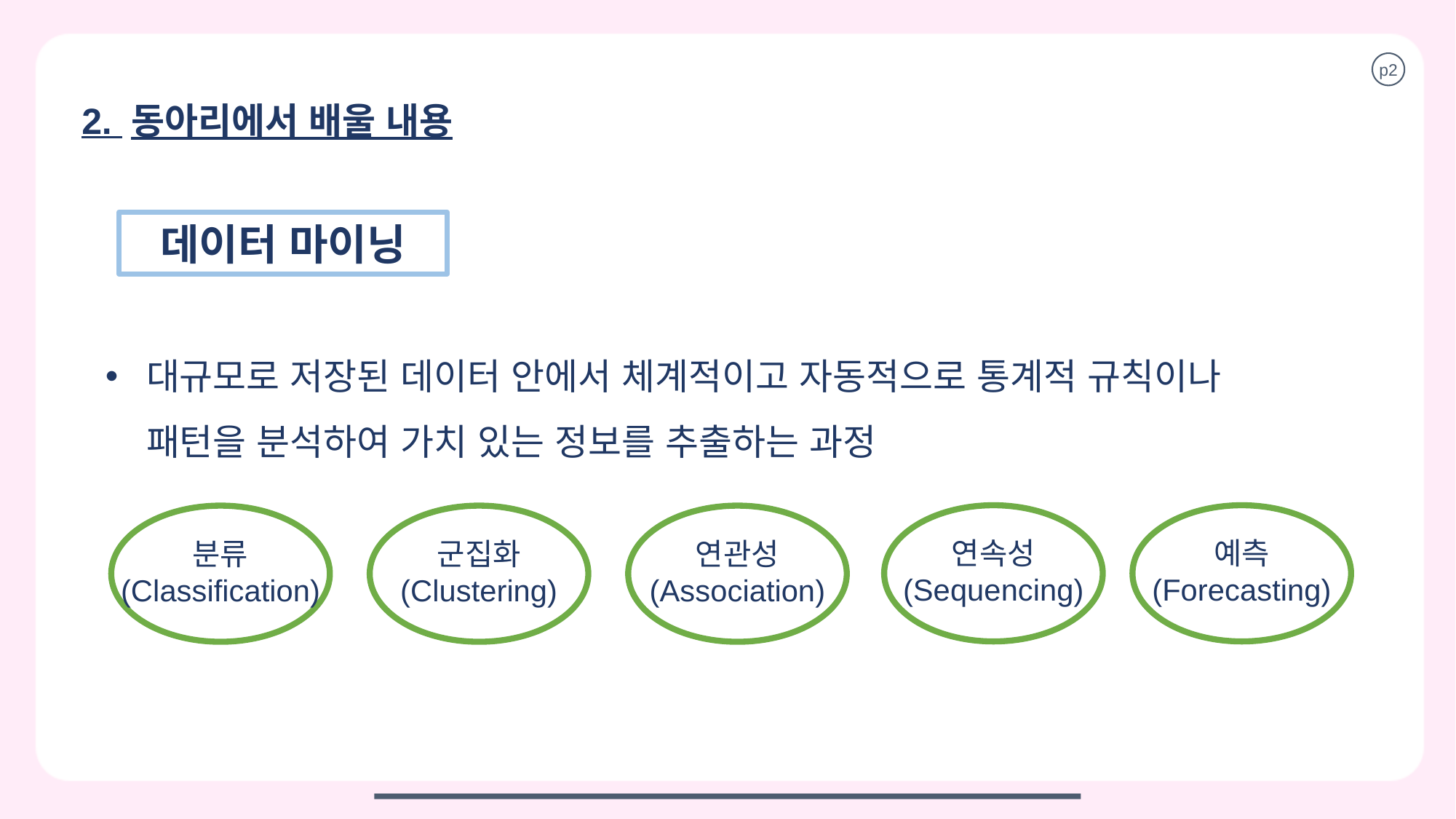

p2
2. 동아리에서 배울 내용
데이터 마이닝
A
B
C
대규모로 저장된 데이터 안에서 체계적이고 자동적으로 통계적 규칙이나 패턴을 분석하여 가치 있는 정보를 추출하는 과정

연속성
(Sequencing)

예측
(Forecasting)

분류
(Classification)

군집화
(Clustering)

연관성
(Association)